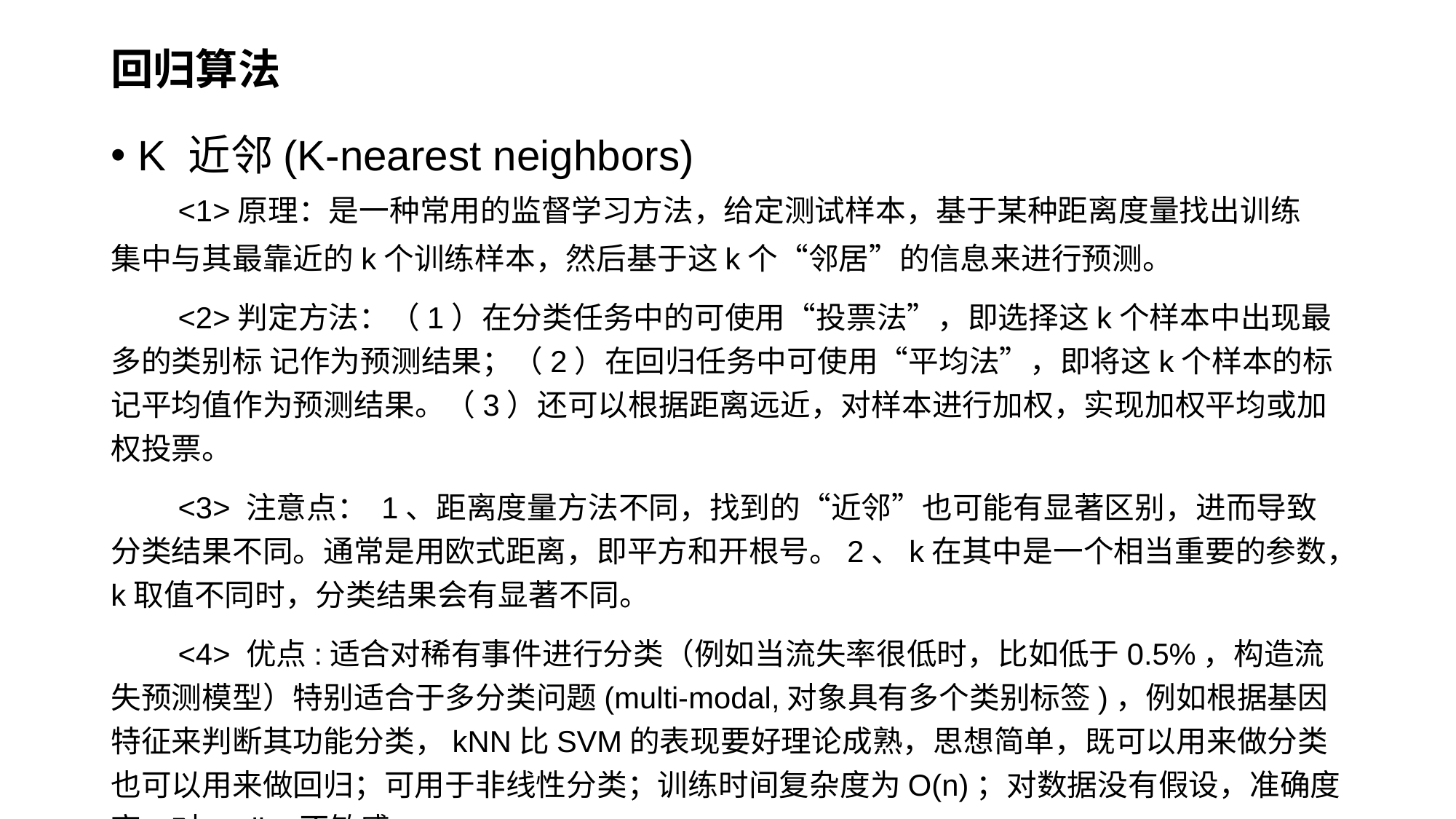

# 回归算法
K 近邻(K-nearest neighbors)
        <1>原理：是一种常用的监督学习方法，给定测试样本，基于某种距离度量找出训练
集中与其最靠近的k个训练样本，然后基于这k个“邻居”的信息来进行预测。
        <2>判定方法：（1）在分类任务中的可使用“投票法”，即选择这k个样本中出现最多的类别标 记作为预测结果；（2）在回归任务中可使用“平均法”，即将这k个样本的标记平均值作为预测结果。（3）还可以根据距离远近，对样本进行加权，实现加权平均或加权投票。
        <3> 注意点： 1、距离度量方法不同，找到的“近邻”也可能有显著区别，进而导致分类结果不同。通常是用欧式距离，即平方和开根号。2、k在其中是一个相当重要的参数，k取值不同时，分类结果会有显著不同。
        <4> 优点:适合对稀有事件进行分类（例如当流失率很低时，比如低于0.5%，构造流失预测模型）特别适合于多分类问题(multi-modal,对象具有多个类别标签)，例如根据基因特征来判断其功能分类，kNN比SVM的表现要好理论成熟，思想简单，既可以用来做分类也可以用来做回归；可用于非线性分类；训练时间复杂度为O(n)；对数据没有假设，准确度高，对outlier不敏感；